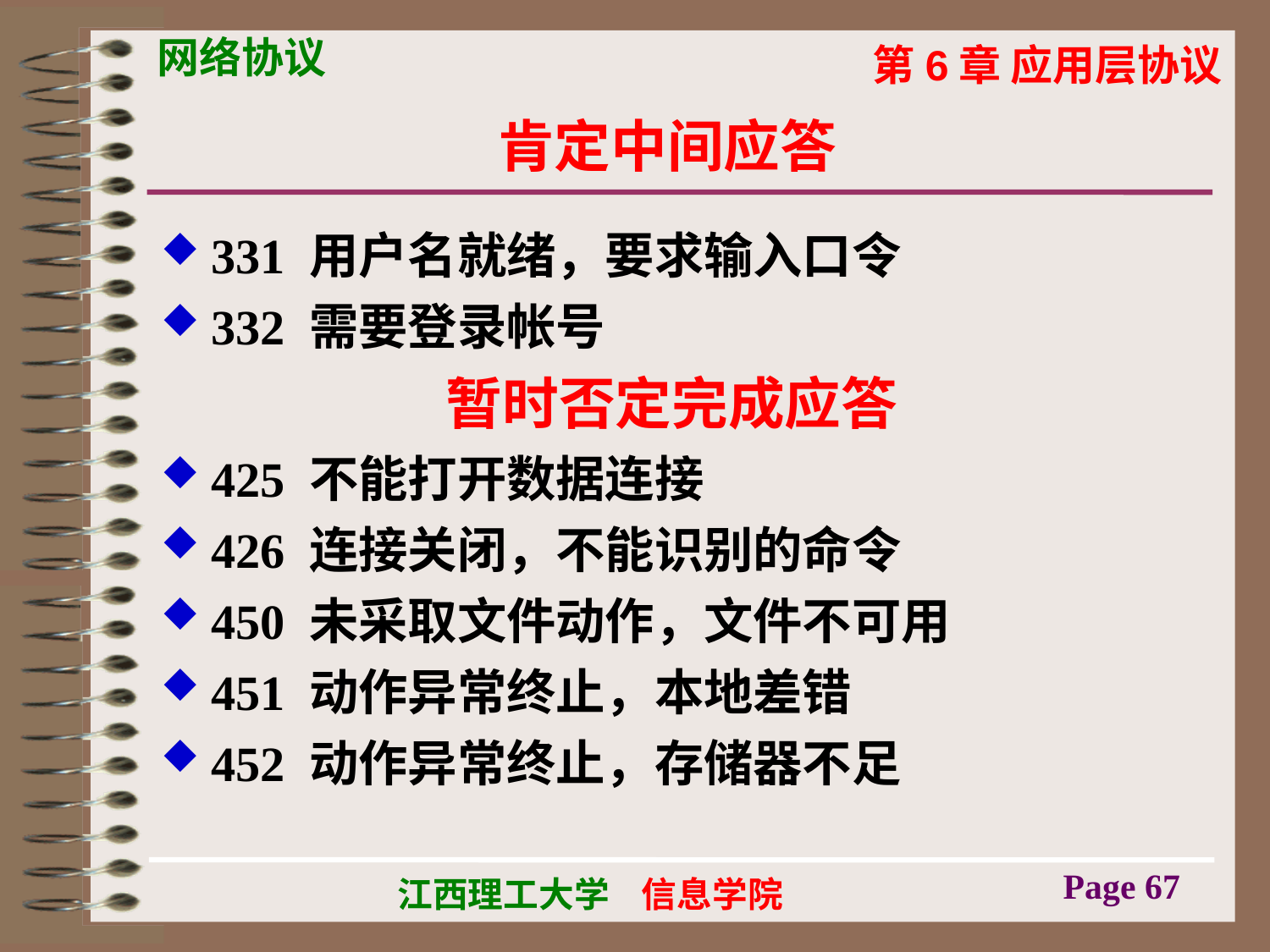

# 肯定中间应答
331 用户名就绪，要求输入口令
332 需要登录帐号
暂时否定完成应答
425 不能打开数据连接
426 连接关闭，不能识别的命令
450 未采取文件动作，文件不可用
451 动作异常终止，本地差错
452 动作异常终止，存储器不足
Page 67